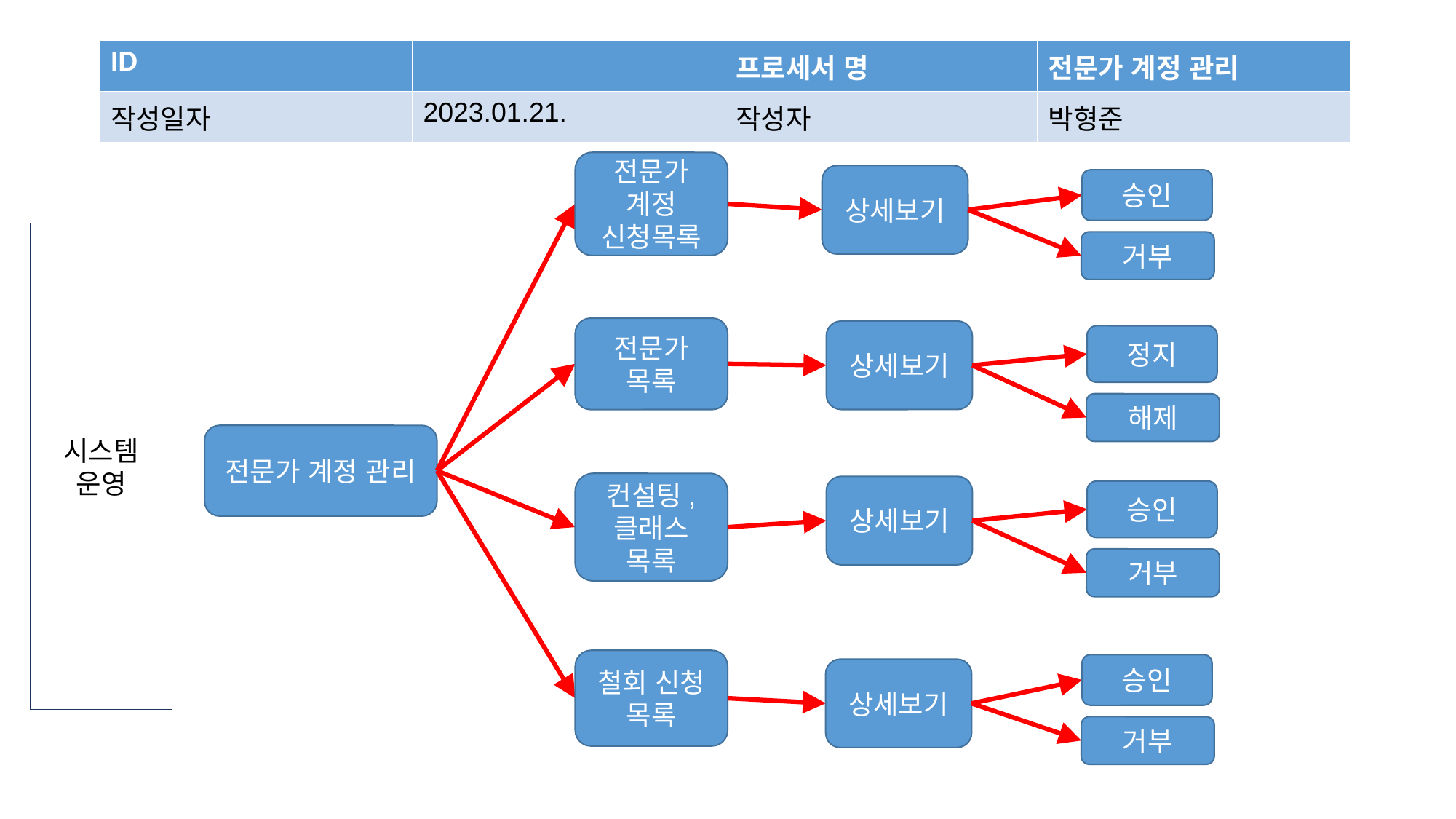

| ID |  | 프로세서 명 | 전문가 계정 관리 |
| --- | --- | --- | --- |
| 작성일자 | 2023.01.21. | 작성자 | 박형준 |
전문가 계정 신청목록
상세보기
승인
시스템
운영
거부
전문가 목록
상세보기
정지
해제
전문가 계정 관리
컨설팅, 클래스 목록
상세보기
승인
거부
철회 신청 목록
승인
상세보기
거부